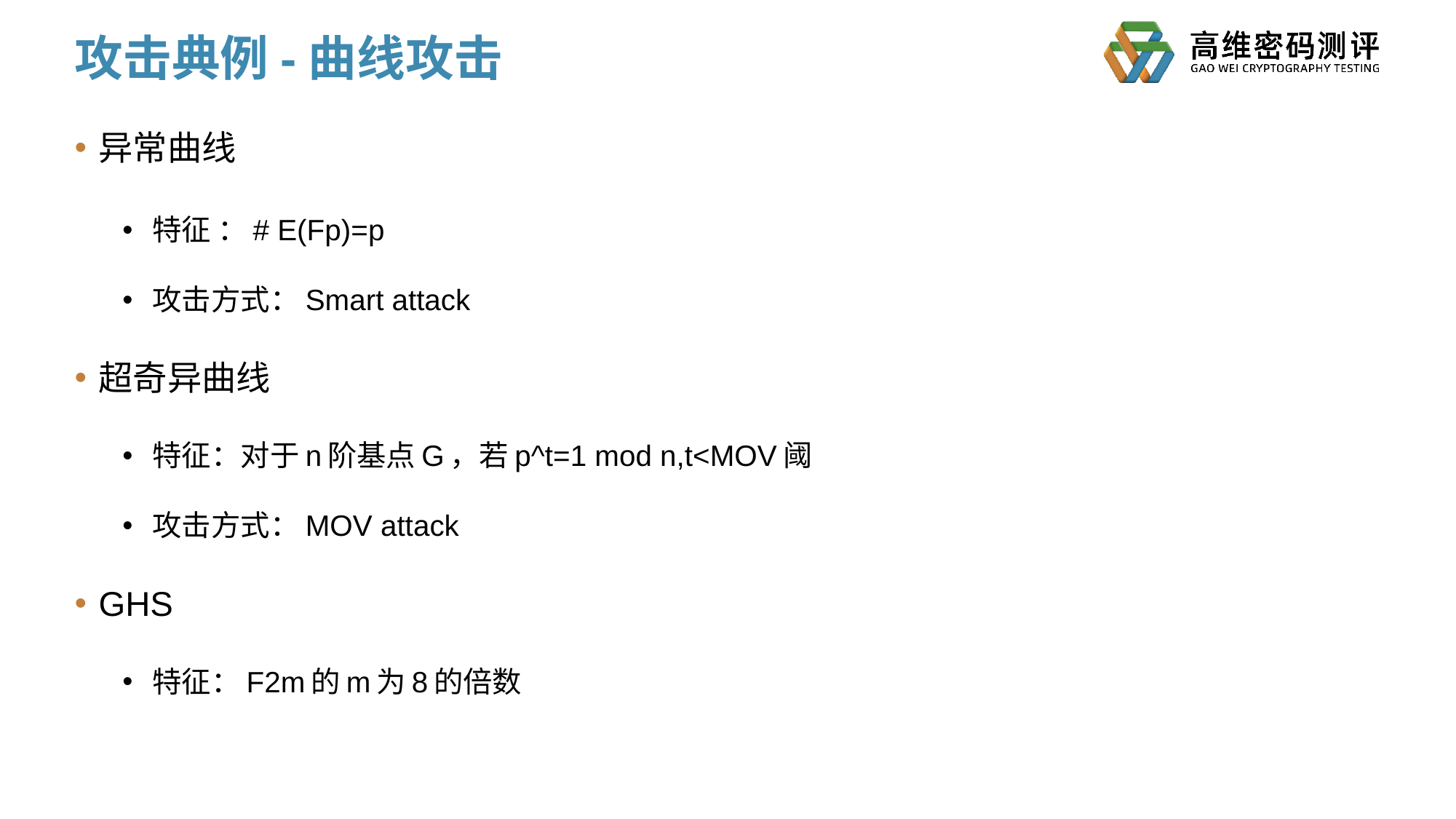

# 攻击典例-曲线攻击
异常曲线
特征 ：# E(Fp)=p
攻击方式：Smart attack
超奇异曲线
特征：对于n阶基点G，若p^t=1 mod n,t<MOV阈
攻击方式：MOV attack
GHS
特征：F2m的m为8的倍数